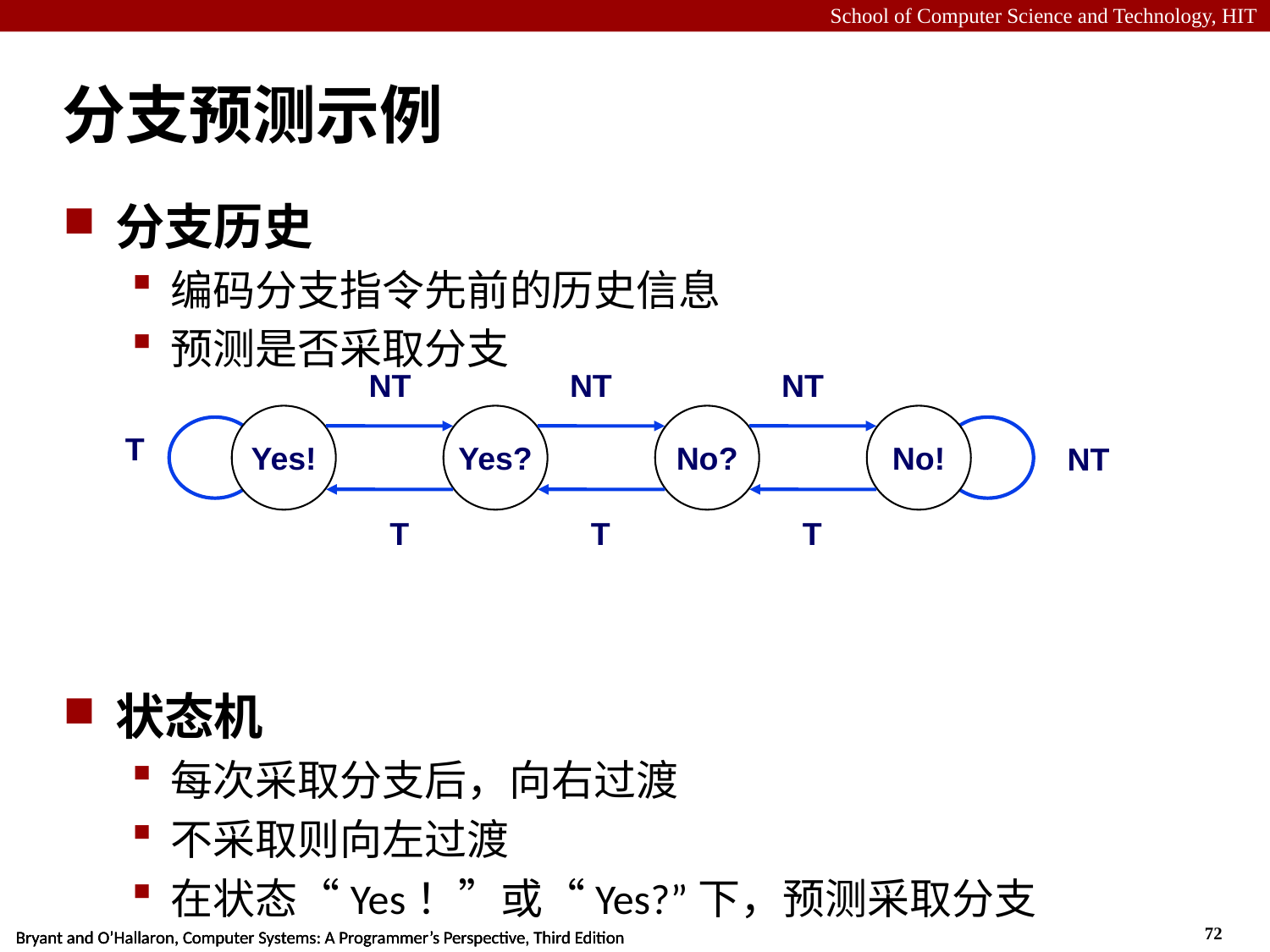

# 分支预测示例
分支历史
编码分支指令先前的历史信息
预测是否采取分支

状态机
每次采取分支后，向右过渡
不采取则向左过渡
在状态“Yes！”或“Yes?”下，预测采取分支
NT
NT
NT
Yes!
Yes?
No?
No!

T

NT

T
T
T